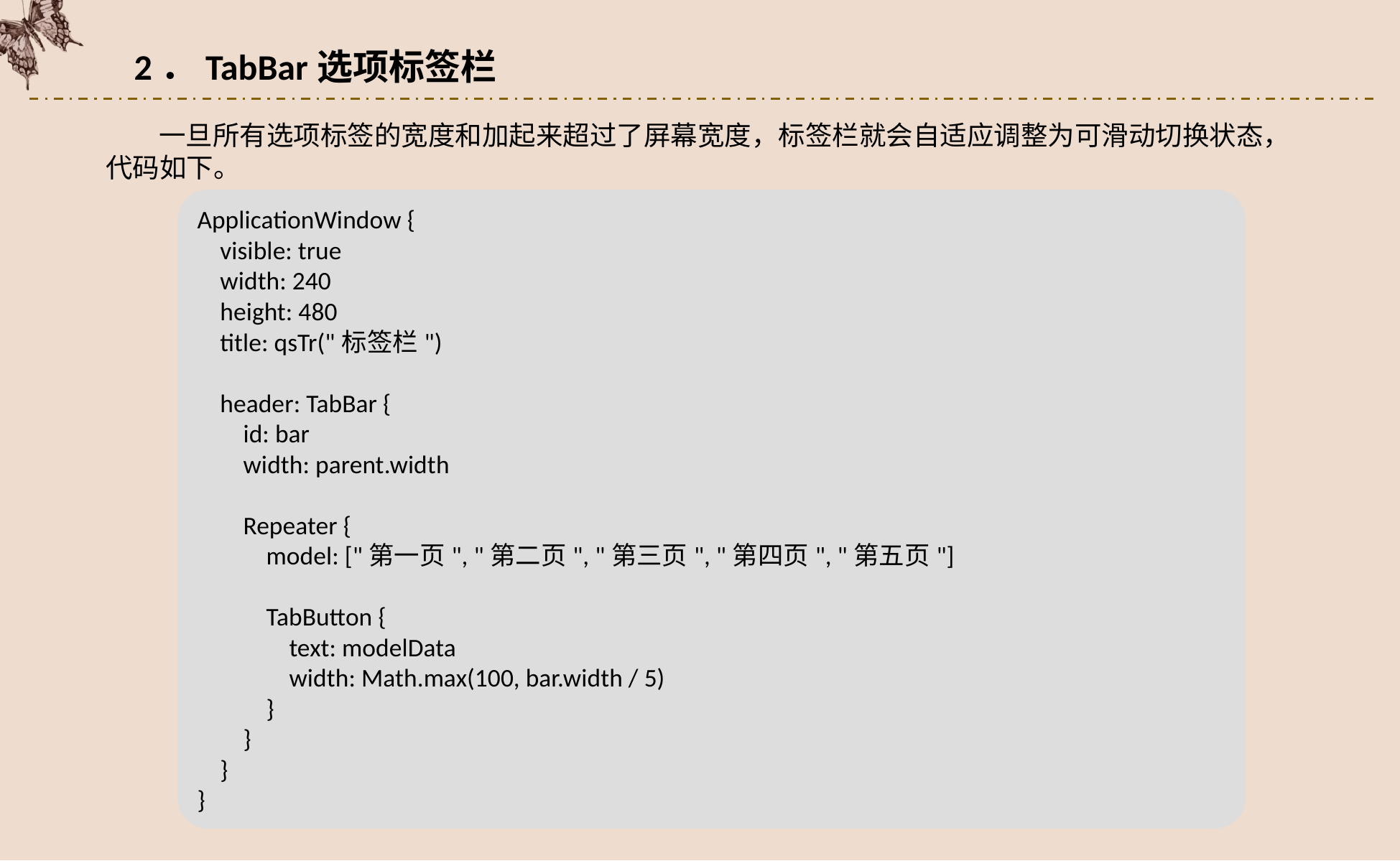

2．TabBar选项标签栏
一旦所有选项标签的宽度和加起来超过了屏幕宽度，标签栏就会自适应调整为可滑动切换状态，代码如下。
ApplicationWindow {
    visible: true
    width: 240
    height: 480
    title: qsTr("标签栏")

    header: TabBar {
        id: bar
        width: parent.width

        Repeater {
            model: ["第一页", "第二页", "第三页", "第四页", "第五页"]

            TabButton {
                text: modelData
                width: Math.max(100, bar.width / 5)
            }
        }
    }
}